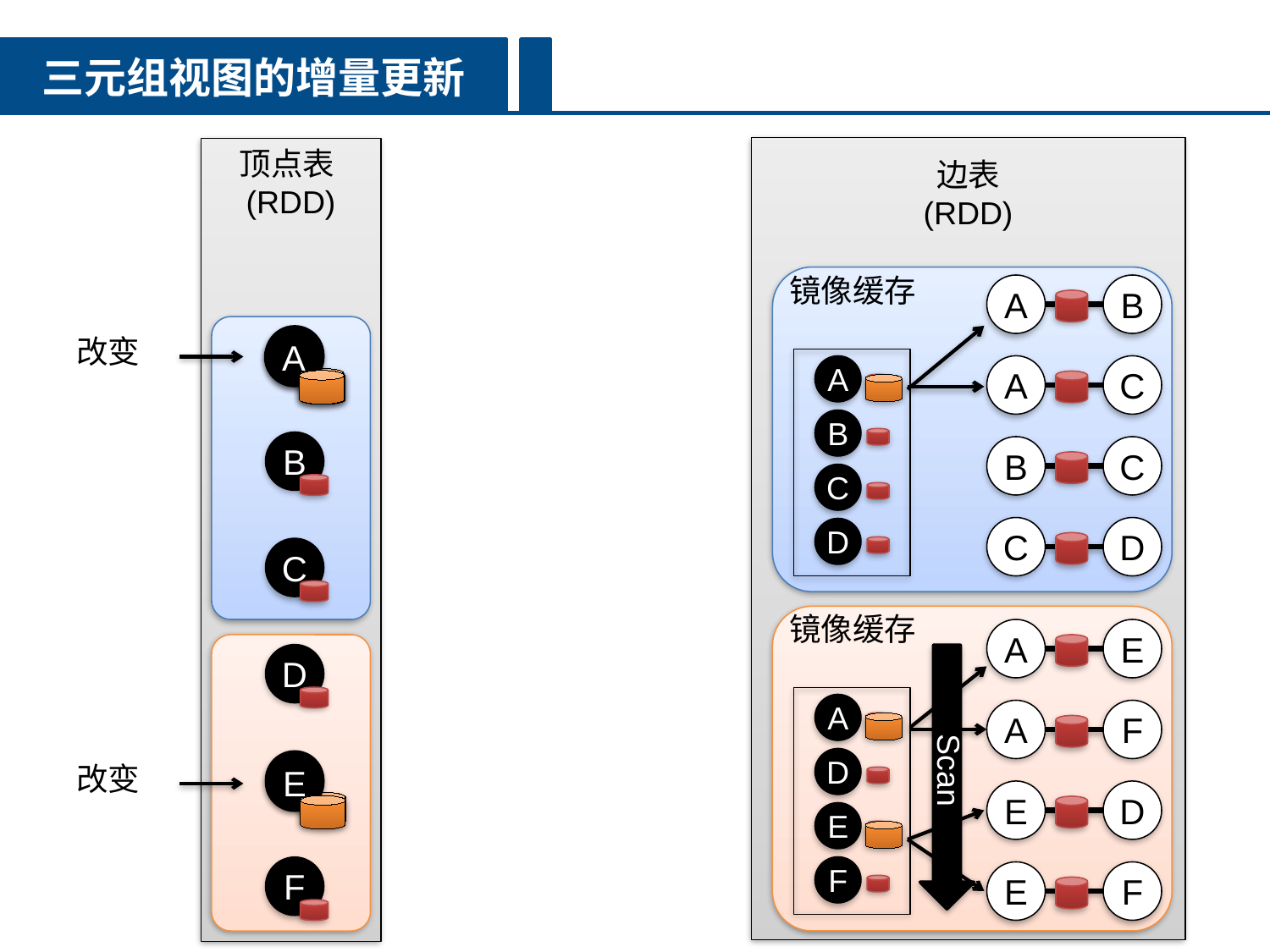

三元组视图的增量更新

顶点表(RDD)

边表
(RDD)
镜像缓存

A
B

A
C

B
C

C
D

A
E

A
F

E
D

E
F

A

B

C

D

E

F

改变

A

A

A

B

C

D

镜像缓存

A

D

E

F

Scan
改变

E